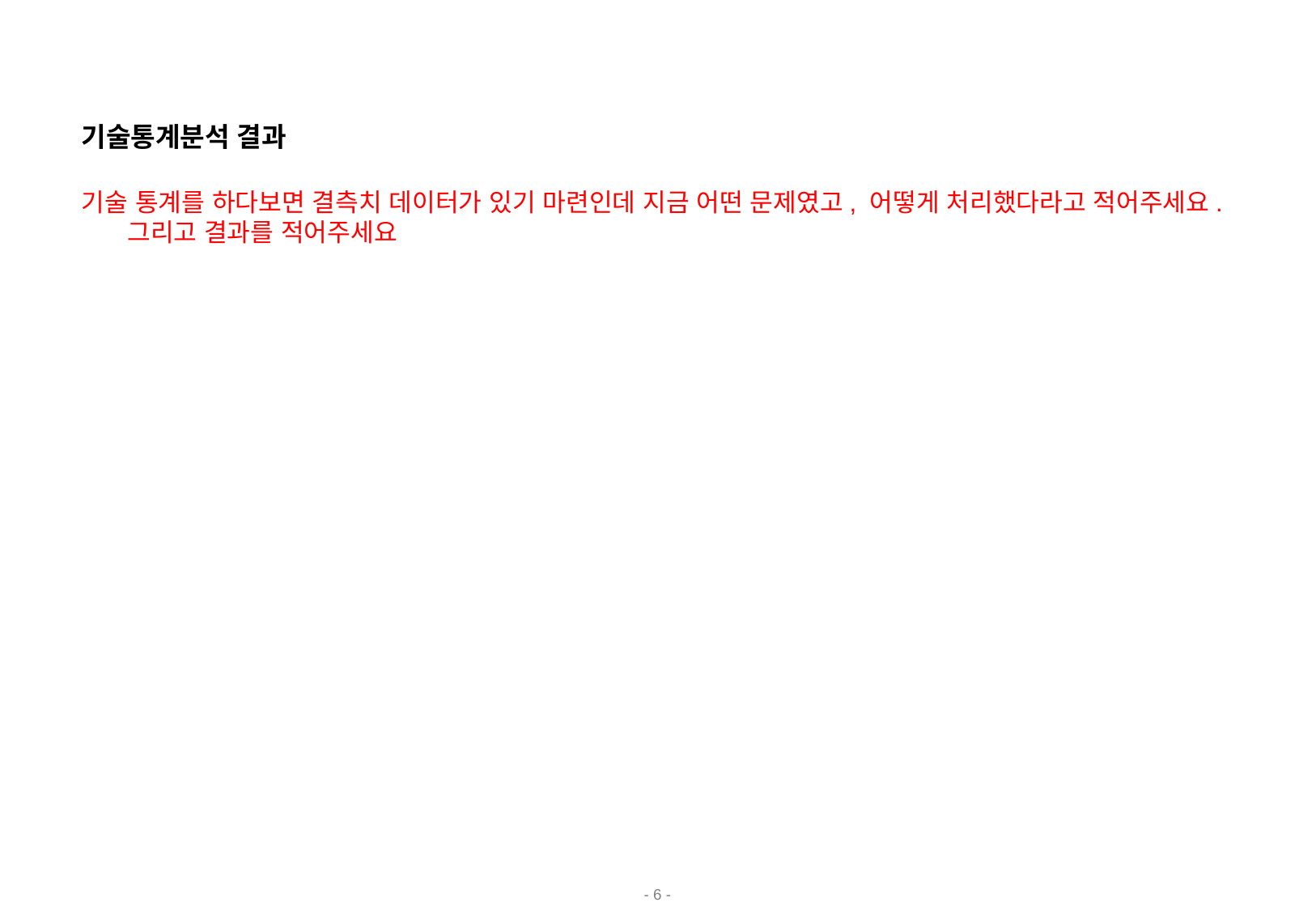

# 5-2. 수학의 달인 데이터 분석
기술통계분석 결과
기술 통계를 하다보면 결측치 데이터가 있기 마련인데 지금 어떤 문제였고, 어떻게 처리했다라고 적어주세요. 그리고 결과를 적어주세요